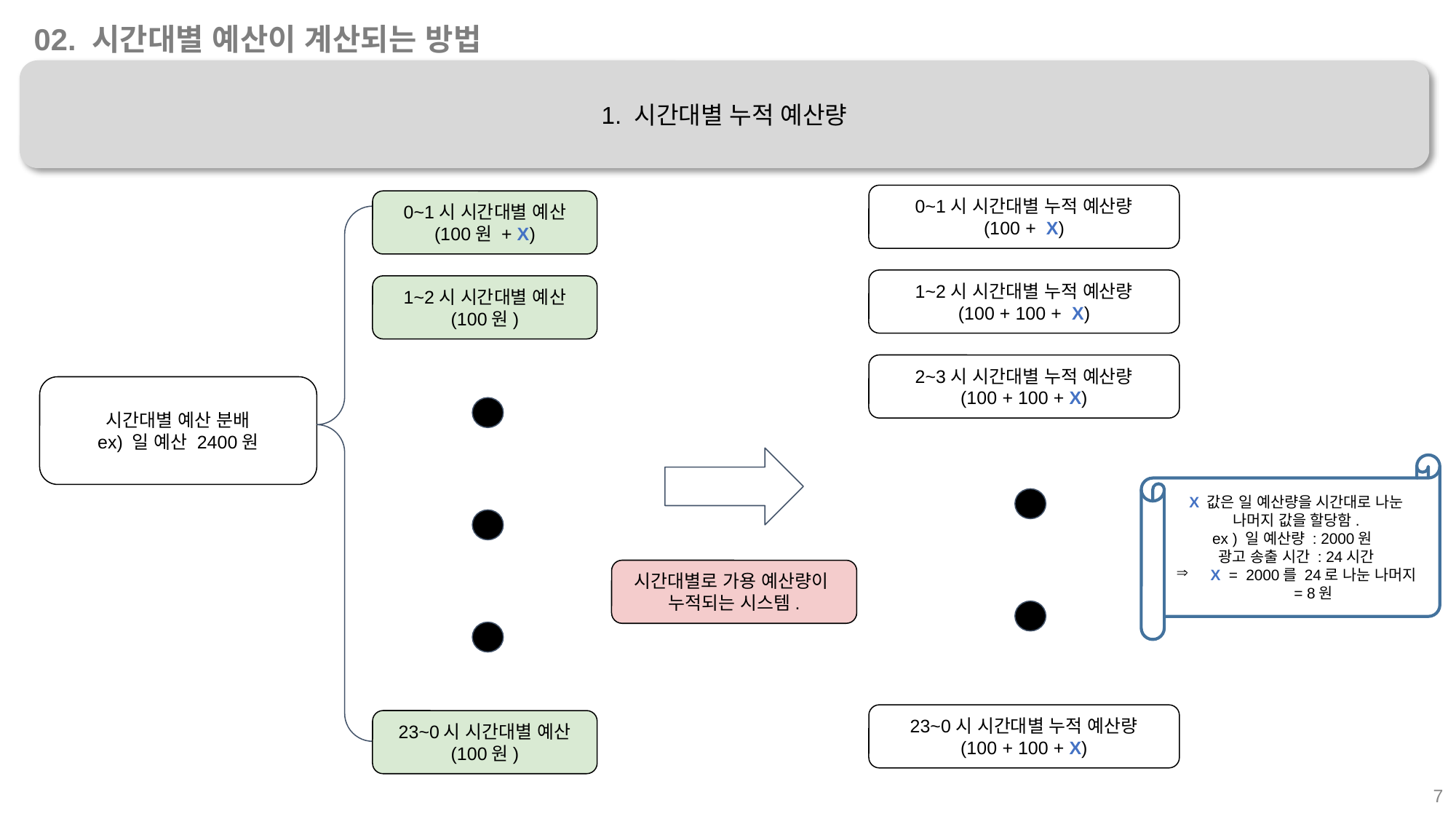

02. 시간대별 예산이 계산되는 방법
1. 시간대별 누적 예산량
0~1시 시간대별 누적 예산량
(100 +  X)
0~1시 시간대별 예산
(100원 + X)

1~2시 시간대별 누적 예산량
(100 + 100 +  X)
1~2시 시간대별 예산
(100원)
2~3시 시간대별 누적 예산량
(100 + 100 + X)
시간대별 예산 분배
ex) 일 예산 2400원

X 값은 일 예산량을 시간대로 나눈 나머지 값을 할당함.
ex ) 일 예산량 : 2000원
광고 송출 시간 : 24시간
X  =  2000를 24로 나눈 나머지 = 8원

시간대별로 가용 예산량이
누적되는 시스템.

23~0시 시간대별 누적 예산량
(100 + 100 + X)
23~0시 시간대별 예산
(100원)
7